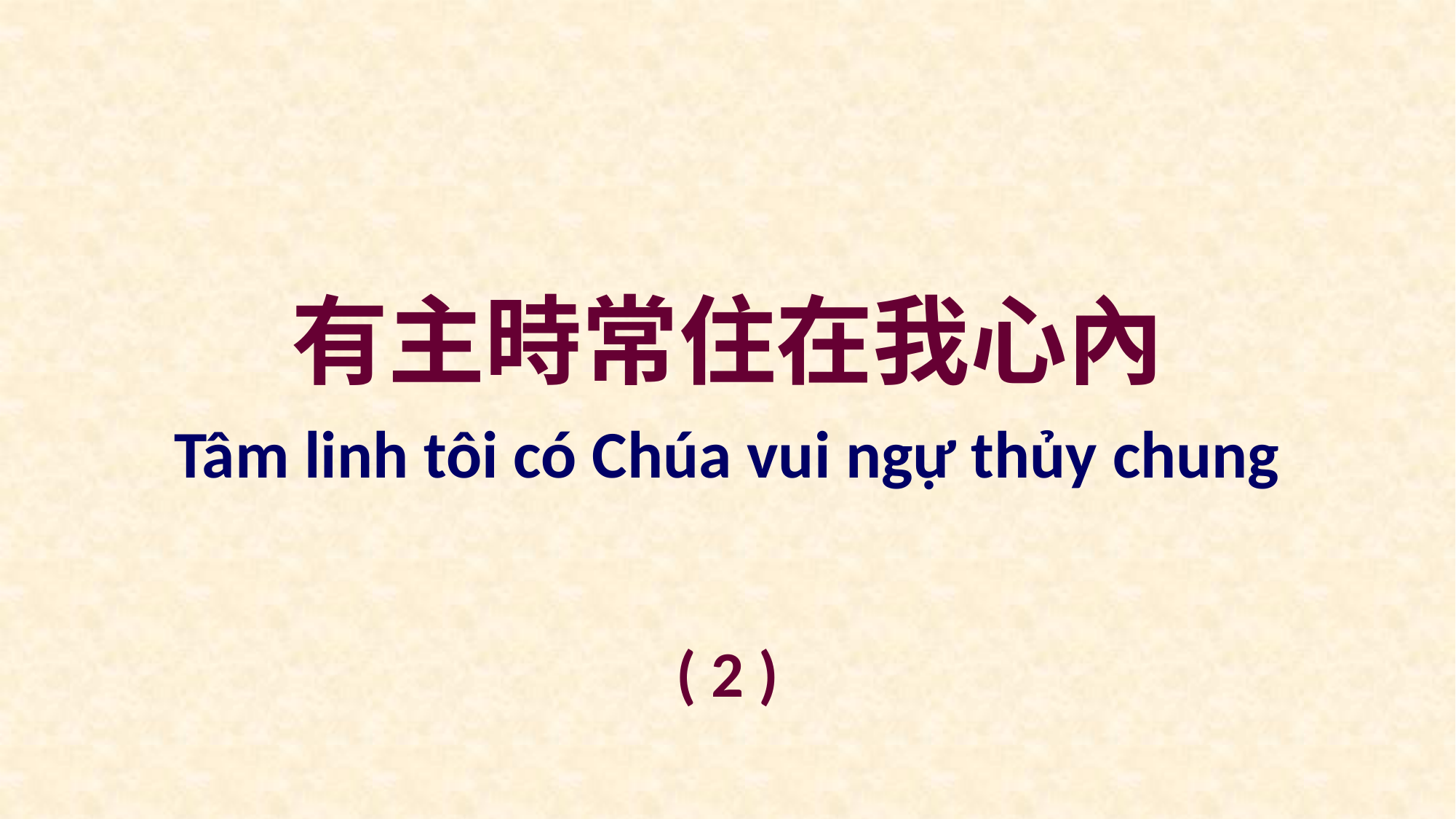

有主時常住在我心內
Tâm linh tôi có Chúa vui ngự thủy chung
( 2 )